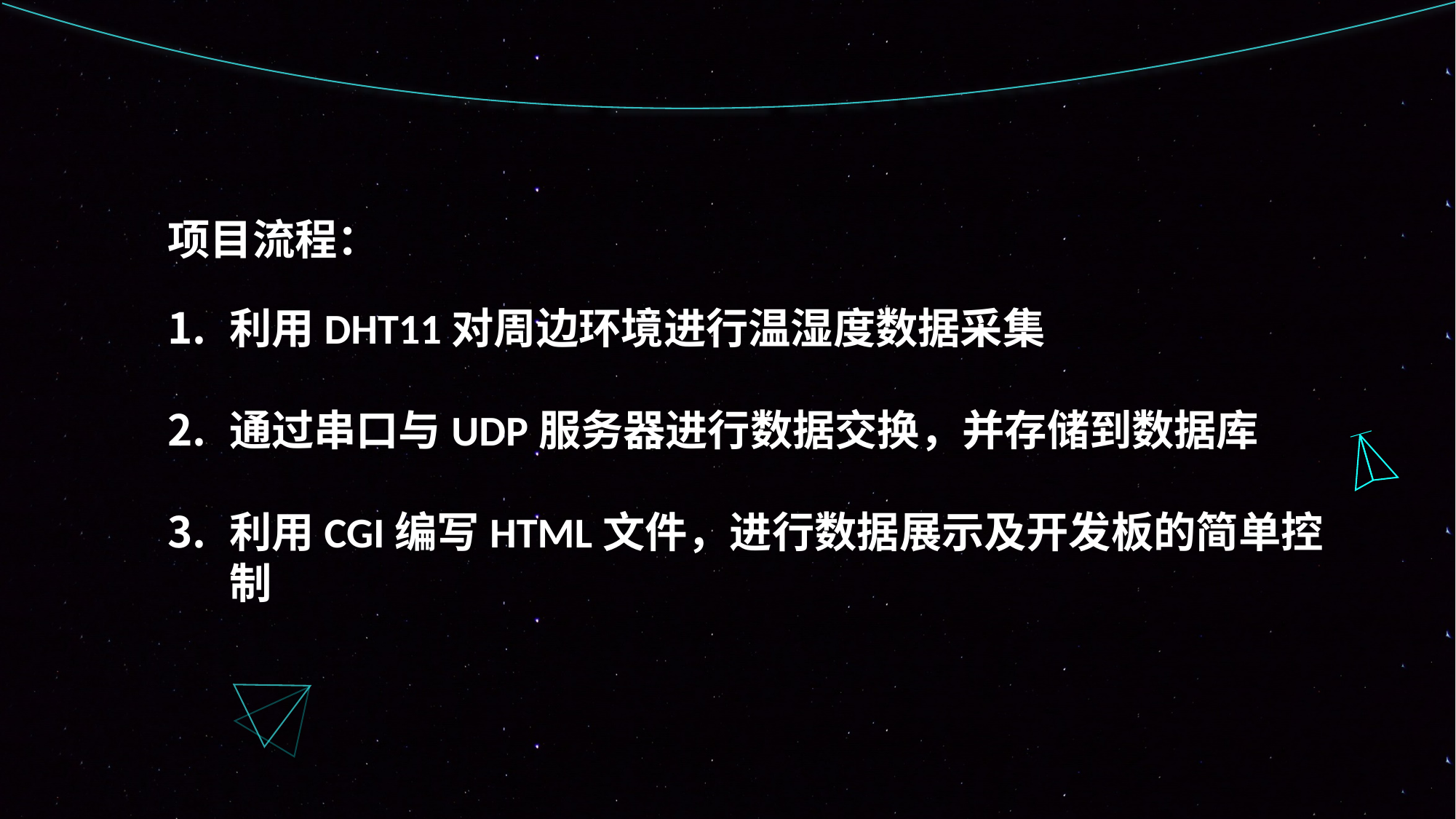

项目流程：
利用DHT11对周边环境进行温湿度数据采集

通过串口与UDP服务器进行数据交换，并存储到数据库

利用CGI编写HTML文件，进行数据展示及开发板的简单控制